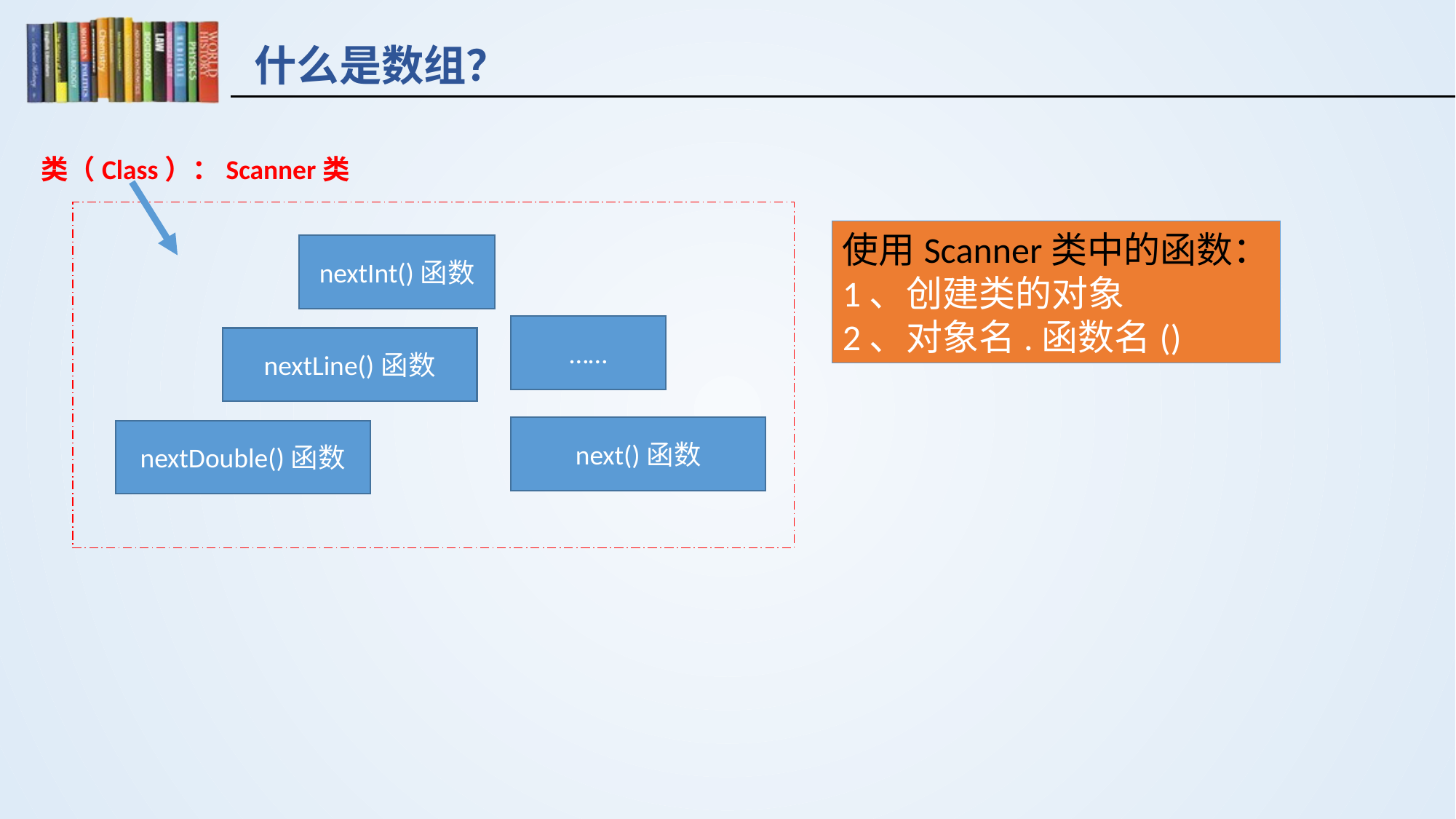

# 什么是数组？
类（Class）：Scanner类

使用Scanner类中的函数：
1、创建类的对象
2、对象名.函数名()
nextInt()函数
……
nextLine()函数
next()函数
nextDouble()函数